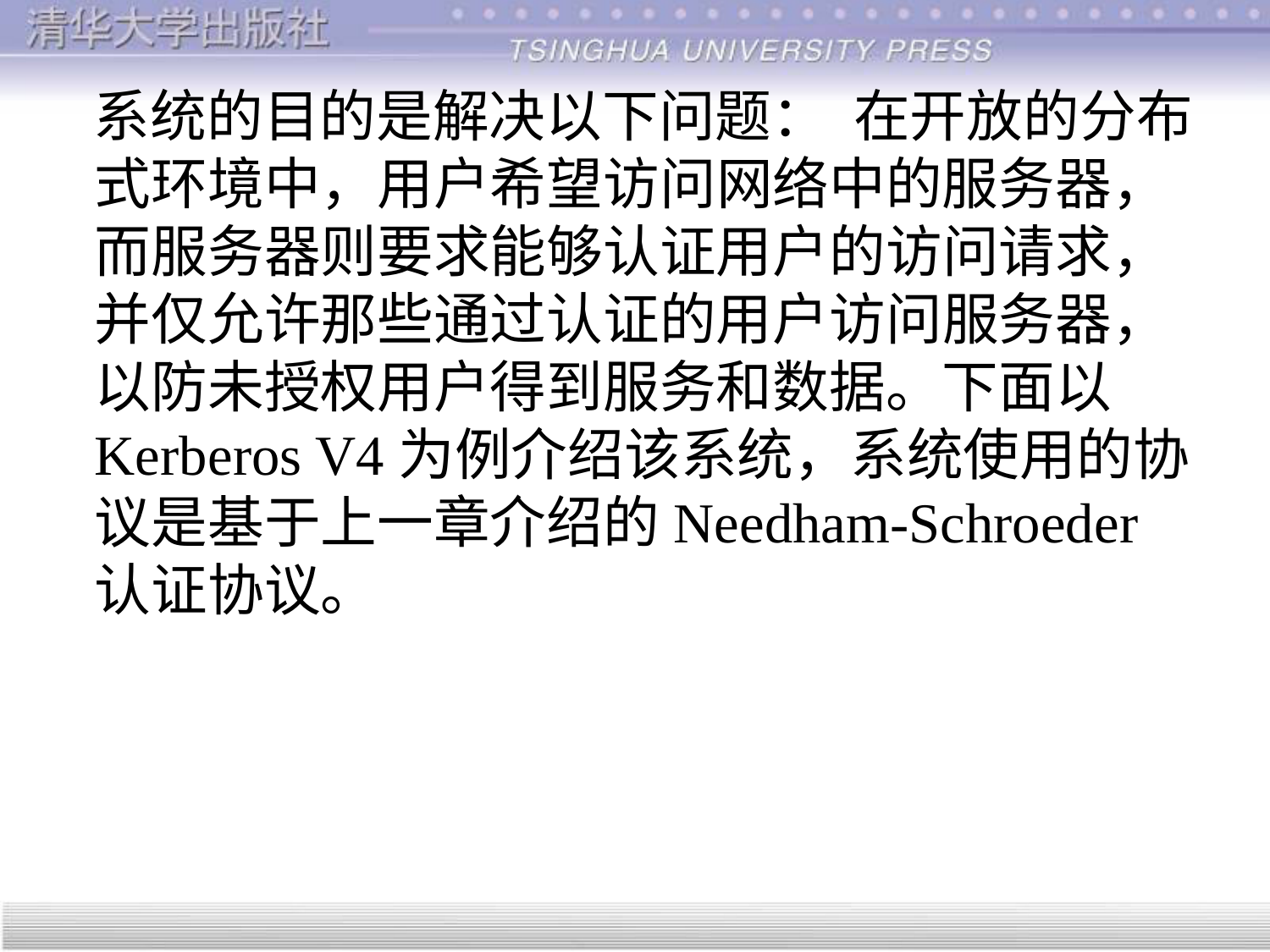

系统的目的是解决以下问题：  在开放的分布式环境中，用户希望访问网络中的服务器，而服务器则要求能够认证用户的访问请求，并仅允许那些通过认证的用户访问服务器，以防未授权用户得到服务和数据。下面以Kerberos V4为例介绍该系统，系统使用的协议是基于上一章介绍的Needham-Schroeder认证协议。